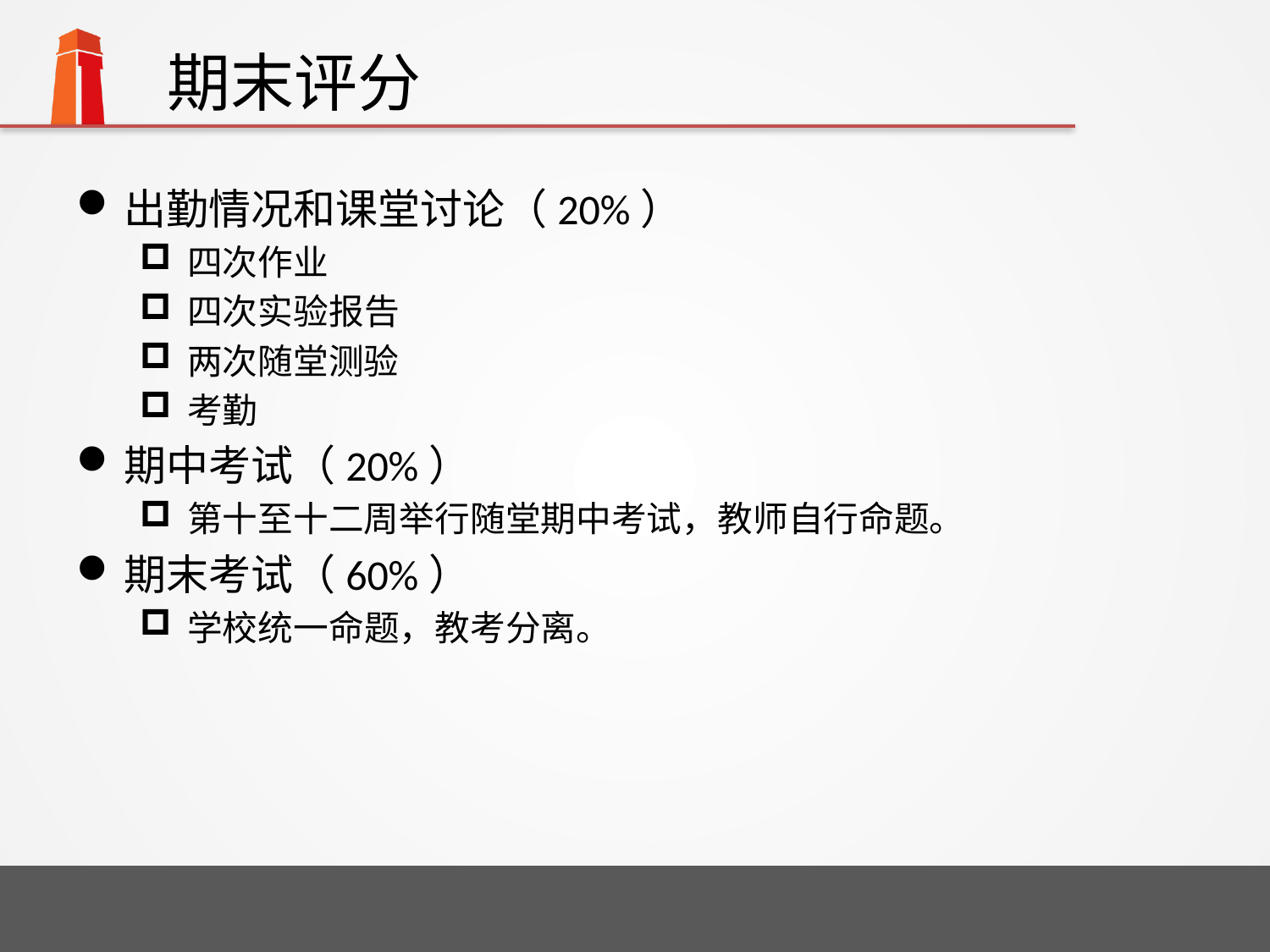

# 期末评分
出勤情况和课堂讨论（20%）
四次作业
四次实验报告
两次随堂测验
考勤
期中考试（20%）
第十至十二周举行随堂期中考试，教师自行命题。
期末考试（60%）
学校统一命题，教考分离。